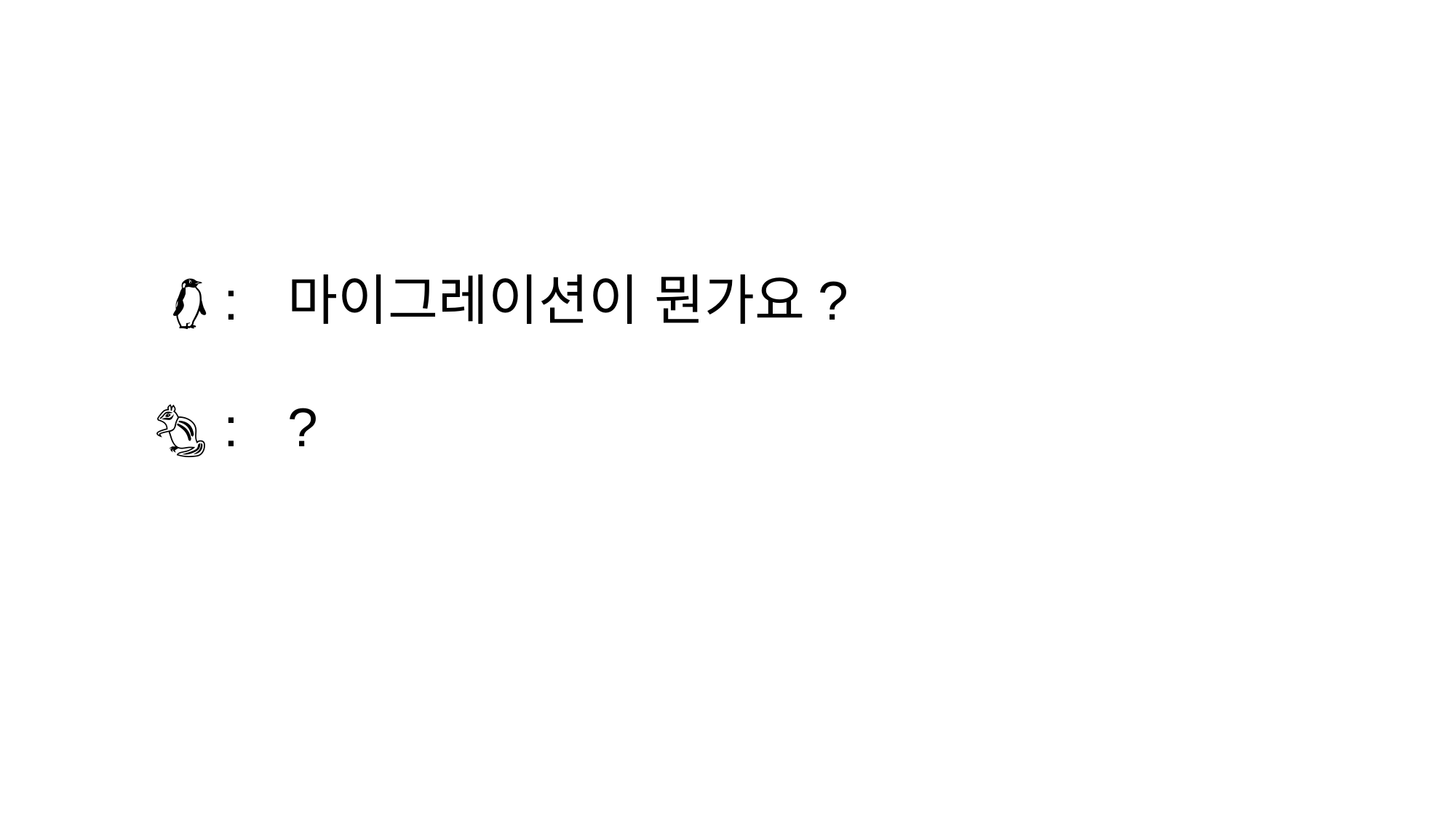

🐧 :
마이그레이션이 뭔가요?
🐿 :
?